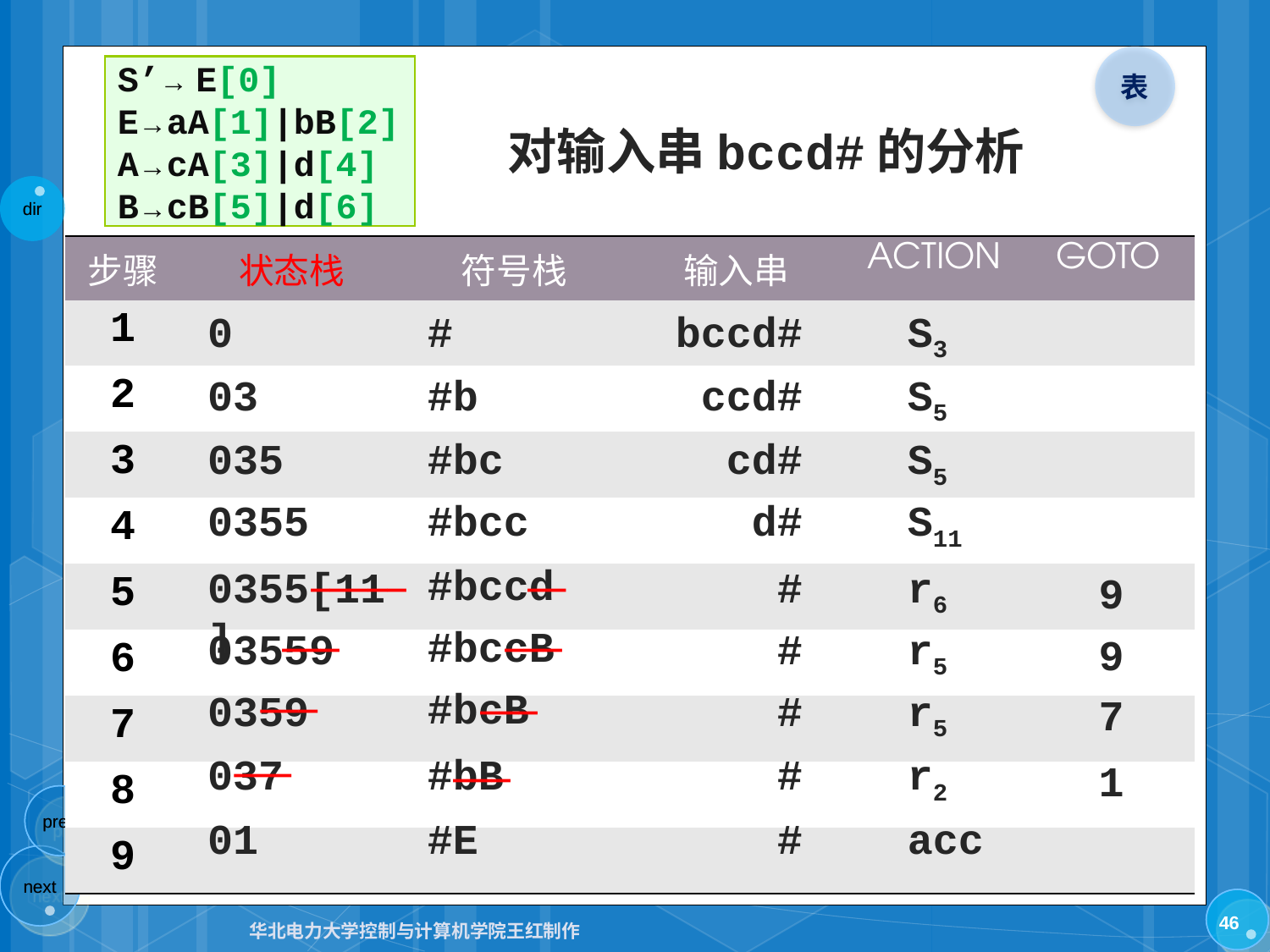

表
S’→ E[0]
E→aA[1]|bB[2]
A→cA[3]|d[4]
B→cB[5]|d[6]
# 对输入串bccd#的分析
| 步骤 | 状态栈 | 符号栈 | 输入串 | ACTION | GOTO |
| --- | --- | --- | --- | --- | --- |
| 1 |  |  |  |  |  |
| 2 |  |  |  |  |  |
| 3 |  |  |  |  |  |
| 4 |  |  |  |  |  |
| 5 |  |  |  |  |  |
| 6 |  |  |  |  |  |
| 7 |  |  |  |  |  |
| 8 |  |  |  |  |  |
| 9 |  |  |  |  |  |
0
#
bccd#
S3
03
#b
ccd#
S5
035
#bc
cd#
S5
0355
#bcc
d#
S11
#bccd
0355[11]
#
r6
9
—————
——
#bccB
03559
#
r5
———
———
9
#bcB
0359
#
r5
———
7
———
037
#bB
#
r2
———
1
———
01
#E
#
acc
46
华北电力大学控制与计算机学院王红制作